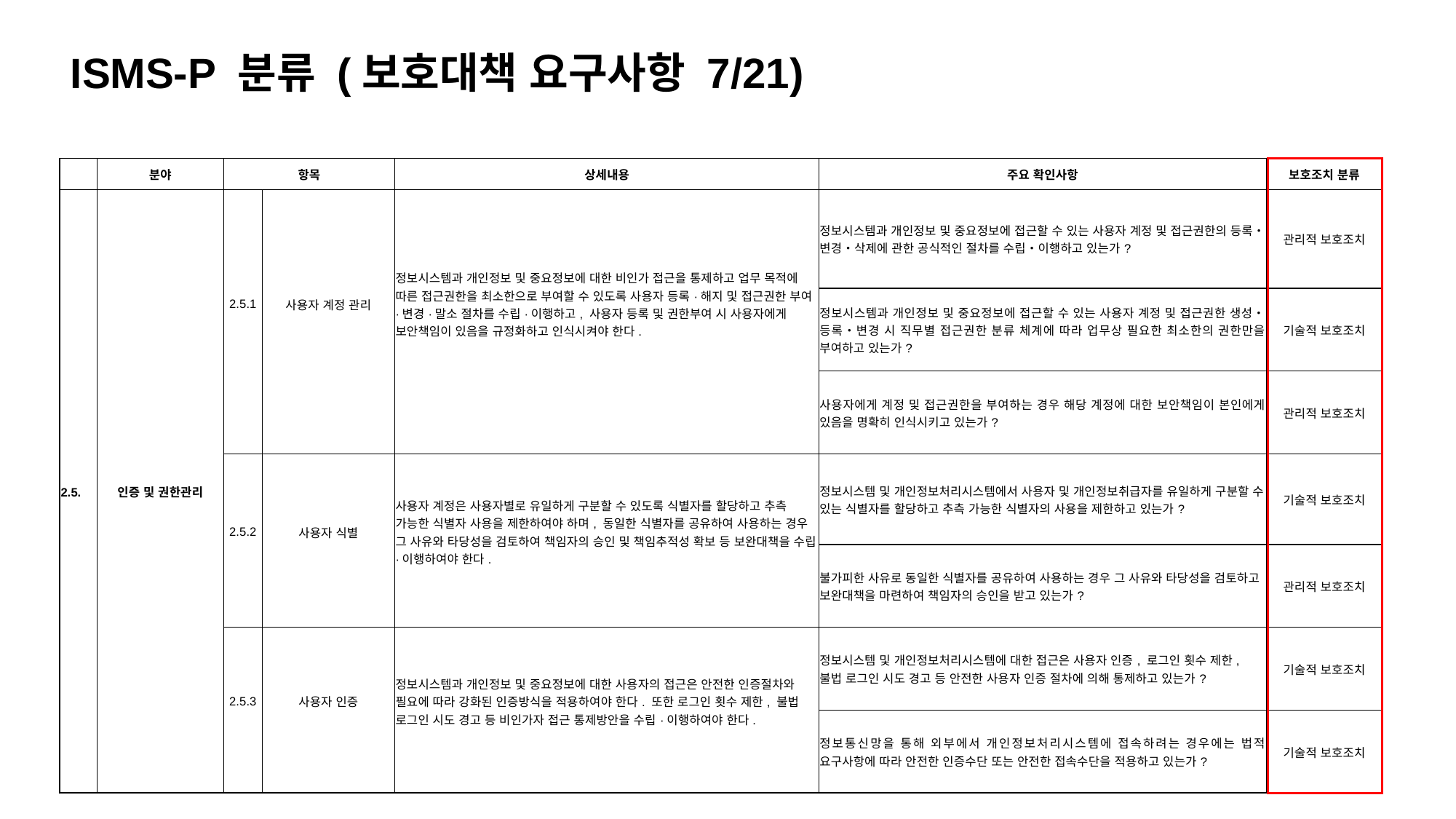

ISMS-P 분류 (보호대책 요구사항 7/21)
|  | 분야 | 항목 |  | 상세내용 | 주요 확인사항 | 보호조치 분류 |
| --- | --- | --- | --- | --- | --- | --- |
| 2.5. | 인증 및 권한관리 | 2.5.1 | 사용자 계정 관리 | 정보시스템과 개인정보 및 중요정보에 대한 비인가 접근을 통제하고 업무 목적에 따른 접근권한을 최소한으로 부여할 수 있도록 사용자 등록·해지 및 접근권한 부여·변경·말소 절차를 수립·이행하고, 사용자 등록 및 권한부여 시 사용자에게 보안책임이 있음을 규정화하고 인식시켜야 한다. | 정보시스템과 개인정보 및 중요정보에 접근할 수 있는 사용자 계정 및 접근권한의 등록‧변경‧삭제에 관한 공식적인 절차를 수립‧이행하고 있는가? | 관리적 보호조치 |
|  |  |  |  |  | 정보시스템과 개인정보 및 중요정보에 접근할 수 있는 사용자 계정 및 접근권한 생성‧등록‧변경 시 직무별 접근권한 분류 체계에 따라 업무상 필요한 최소한의 권한만을 부여하고 있는가? | 기술적 보호조치 |
|  |  |  |  |  | 사용자에게 계정 및 접근권한을 부여하는 경우 해당 계정에 대한 보안책임이 본인에게 있음을 명확히 인식시키고 있는가? | 관리적 보호조치 |
|  |  | 2.5.2 | 사용자 식별 | 사용자 계정은 사용자별로 유일하게 구분할 수 있도록 식별자를 할당하고 추측 가능한 식별자 사용을 제한하여야 하며, 동일한 식별자를 공유하여 사용하는 경우 그 사유와 타당성을 검토하여 책임자의 승인 및 책임추적성 확보 등 보완대책을 수립·이행하여야 한다. | 정보시스템 및 개인정보처리시스템에서 사용자 및 개인정보취급자를 유일하게 구분할 수 있는 식별자를 할당하고 추측 가능한 식별자의 사용을 제한하고 있는가? | 기술적 보호조치 |
|  |  |  |  |  | 불가피한 사유로 동일한 식별자를 공유하여 사용하는 경우 그 사유와 타당성을 검토하고 보완대책을 마련하여 책임자의 승인을 받고 있는가? | 관리적 보호조치 |
|  |  | 2.5.3 | 사용자 인증 | 정보시스템과 개인정보 및 중요정보에 대한 사용자의 접근은 안전한 인증절차와 필요에 따라 강화된 인증방식을 적용하여야 한다. 또한 로그인 횟수 제한, 불법 로그인 시도 경고 등 비인가자 접근 통제방안을 수립·이행하여야 한다. | 정보시스템 및 개인정보처리시스템에 대한 접근은 사용자 인증, 로그인 횟수 제한, 불법 로그인 시도 경고 등 안전한 사용자 인증 절차에 의해 통제하고 있는가? | 기술적 보호조치 |
|  |  |  |  |  | 정보통신망을 통해 외부에서 개인정보처리시스템에 접속하려는 경우에는 법적 요구사항에 따라 안전한 인증수단 또는 안전한 접속수단을 적용하고 있는가? | 기술적 보호조치 |